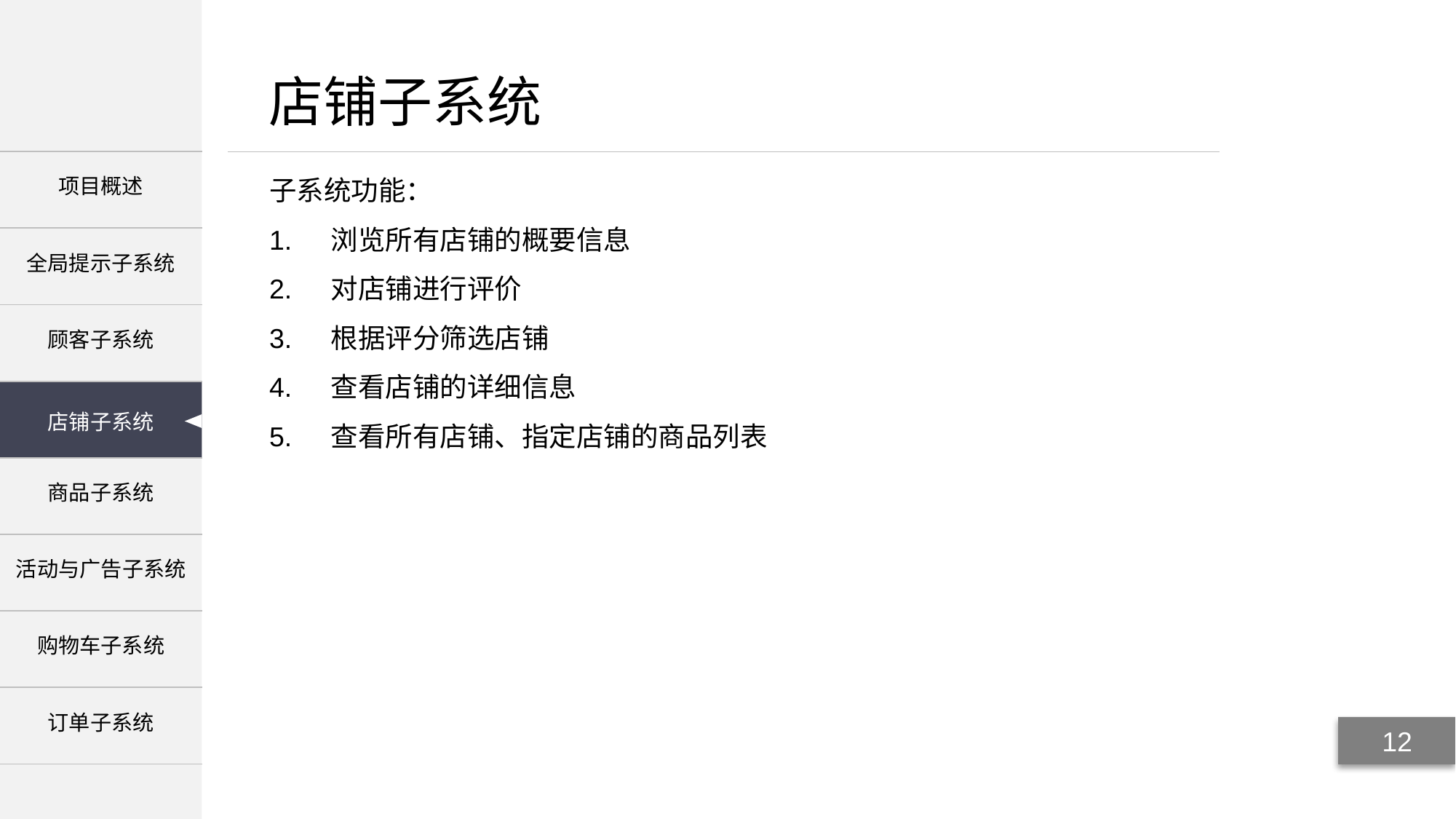

子系统功能：
浏览所有店铺的概要信息
对店铺进行评价
根据评分筛选店铺
查看店铺的详细信息
查看所有店铺、指定店铺的商品列表
12